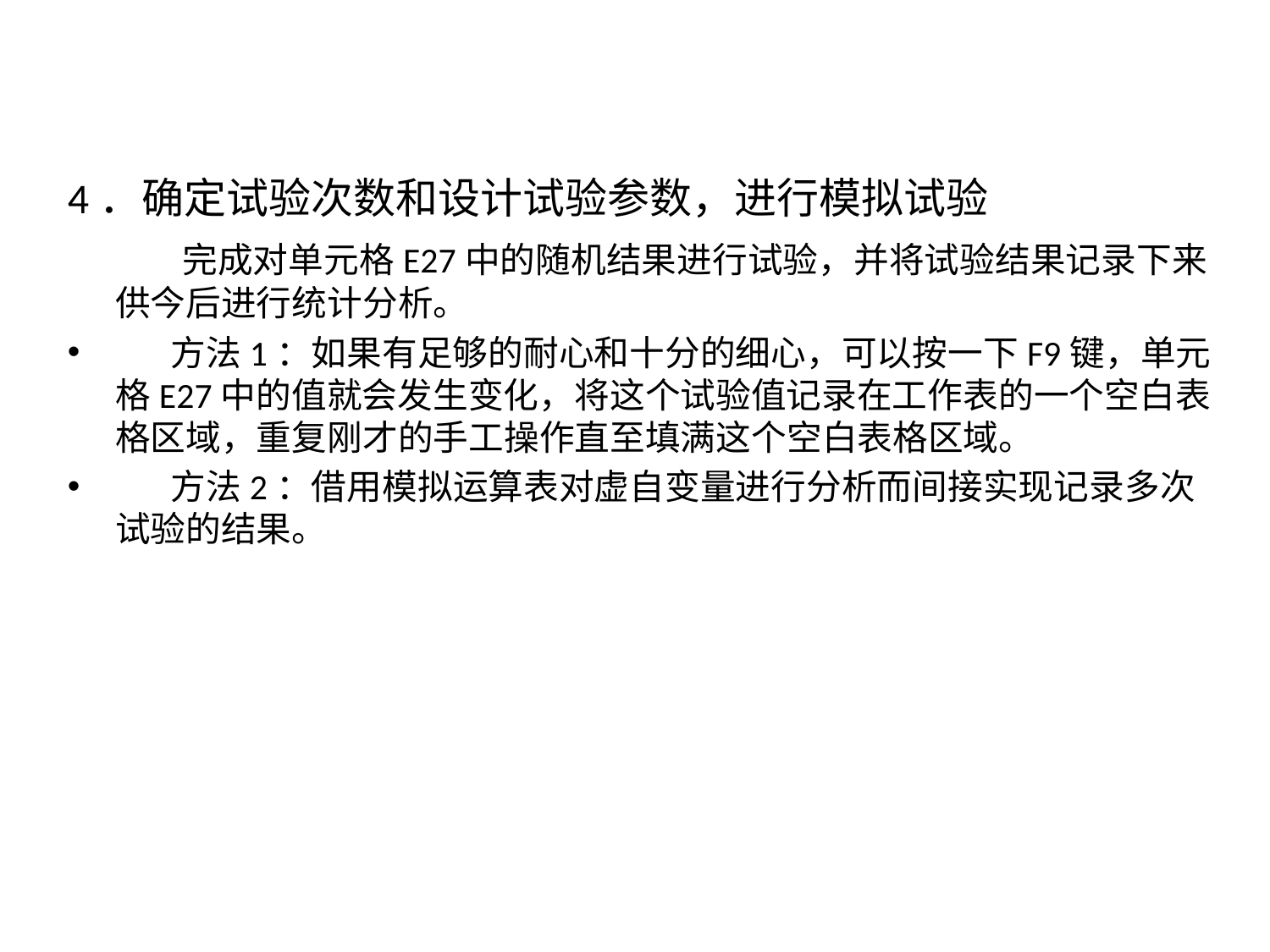

# 4．确定试验次数和设计试验参数，进行模拟试验
           完成对单元格E27中的随机结果进行试验，并将试验结果记录下来供今后进行统计分析。
      方法1：如果有足够的耐心和十分的细心，可以按一下F9键，单元格E27中的值就会发生变化，将这个试验值记录在工作表的一个空白表格区域，重复刚才的手工操作直至填满这个空白表格区域。
      方法2：借用模拟运算表对虚自变量进行分析而间接实现记录多次试验的结果。